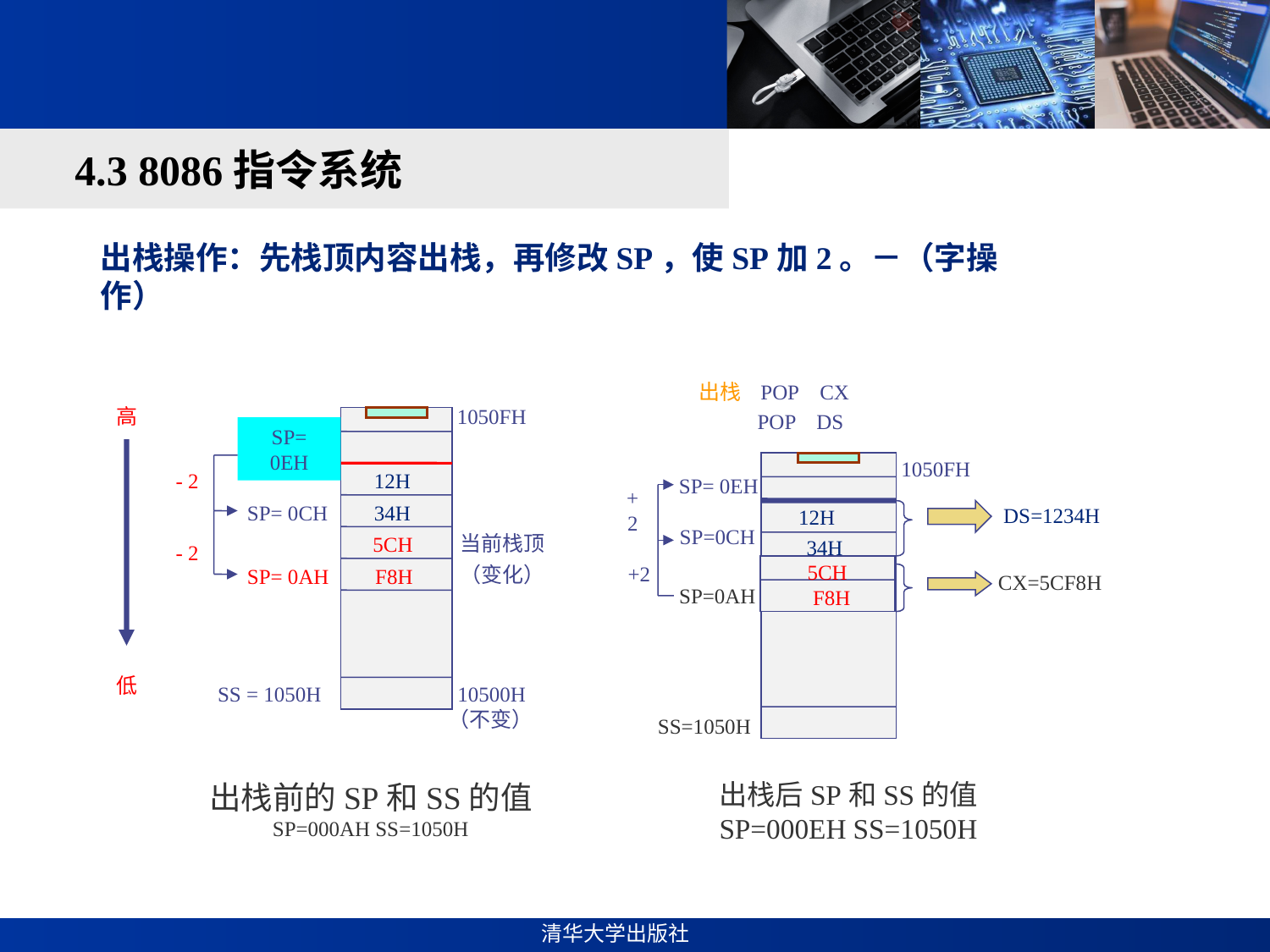

#
4.3 8086指令系统

出栈操作：先栈顶内容出栈，再修改SP，使SP加2。－（字操作）

出栈   POP    CX
           POP    DS
高
1050FH

SP= 0EH

1050FH

- 2
12H

                   SP= 0EH
                  DS=1234H

+2

SP= 0CH
34H

12H

SP=0CH
当前栈顶
5CH

34H

- 2

             SP=0AH
       5CH
+2
       （变化）

SP= 0AH
F8H

                   CX=5CF8H

F8H

低
SS = 1050H
10500H

（不变）
               SS=1050H

出栈后SP和SS的值
SP=000EH SS=1050H

出栈前的SP和SS的值
SP=000AH SS=1050H